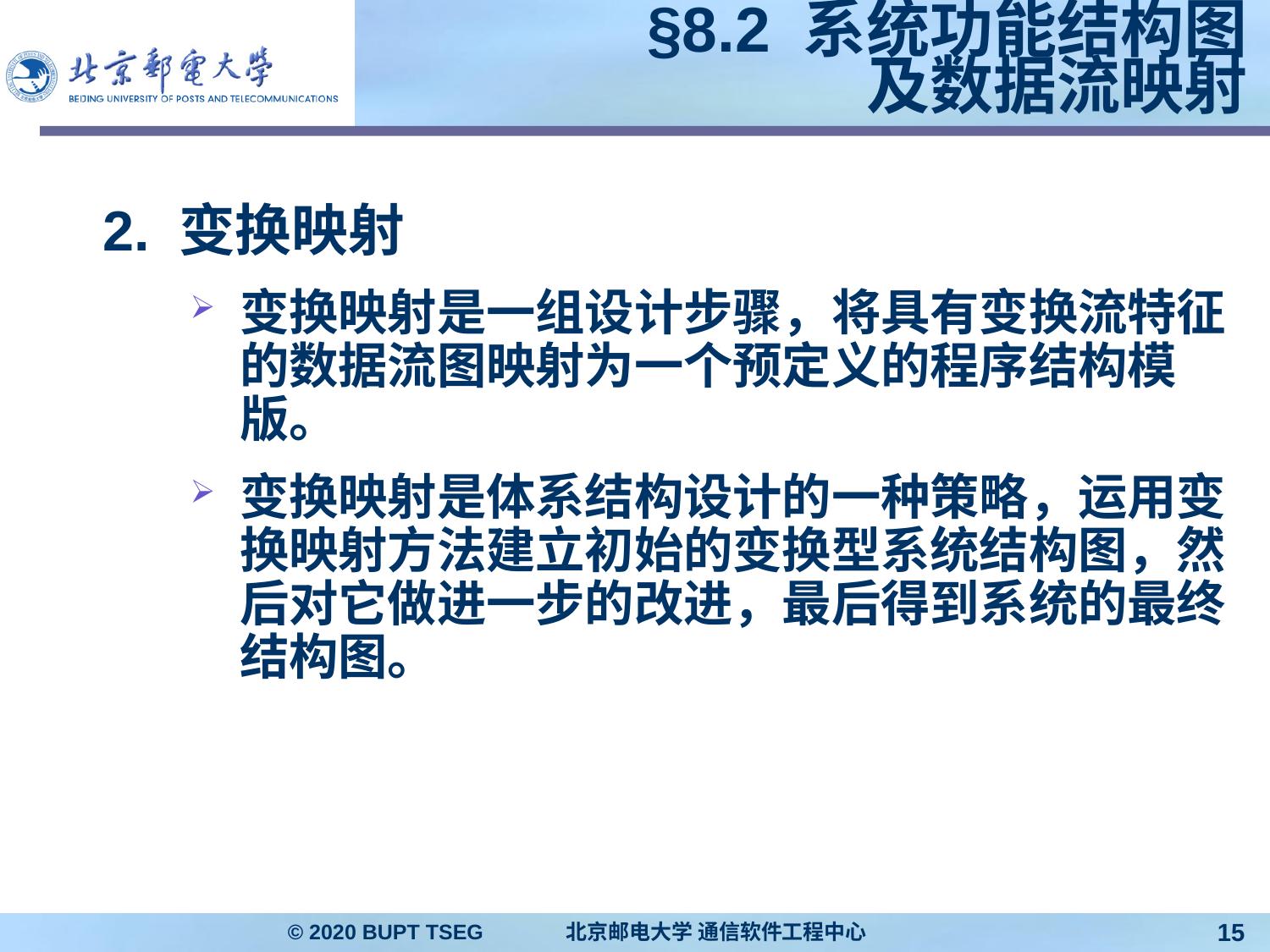

# §8.2 系统功能结构图 及数据流映射
2. 变换映射
变换映射是一组设计步骤，将具有变换流特征的数据流图映射为一个预定义的程序结构模版。
变换映射是体系结构设计的一种策略，运用变换映射方法建立初始的变换型系统结构图，然后对它做进一步的改进，最后得到系统的最终结构图。
© 2020 BUPT TSEG             北京邮电大学 通信软件工程中心